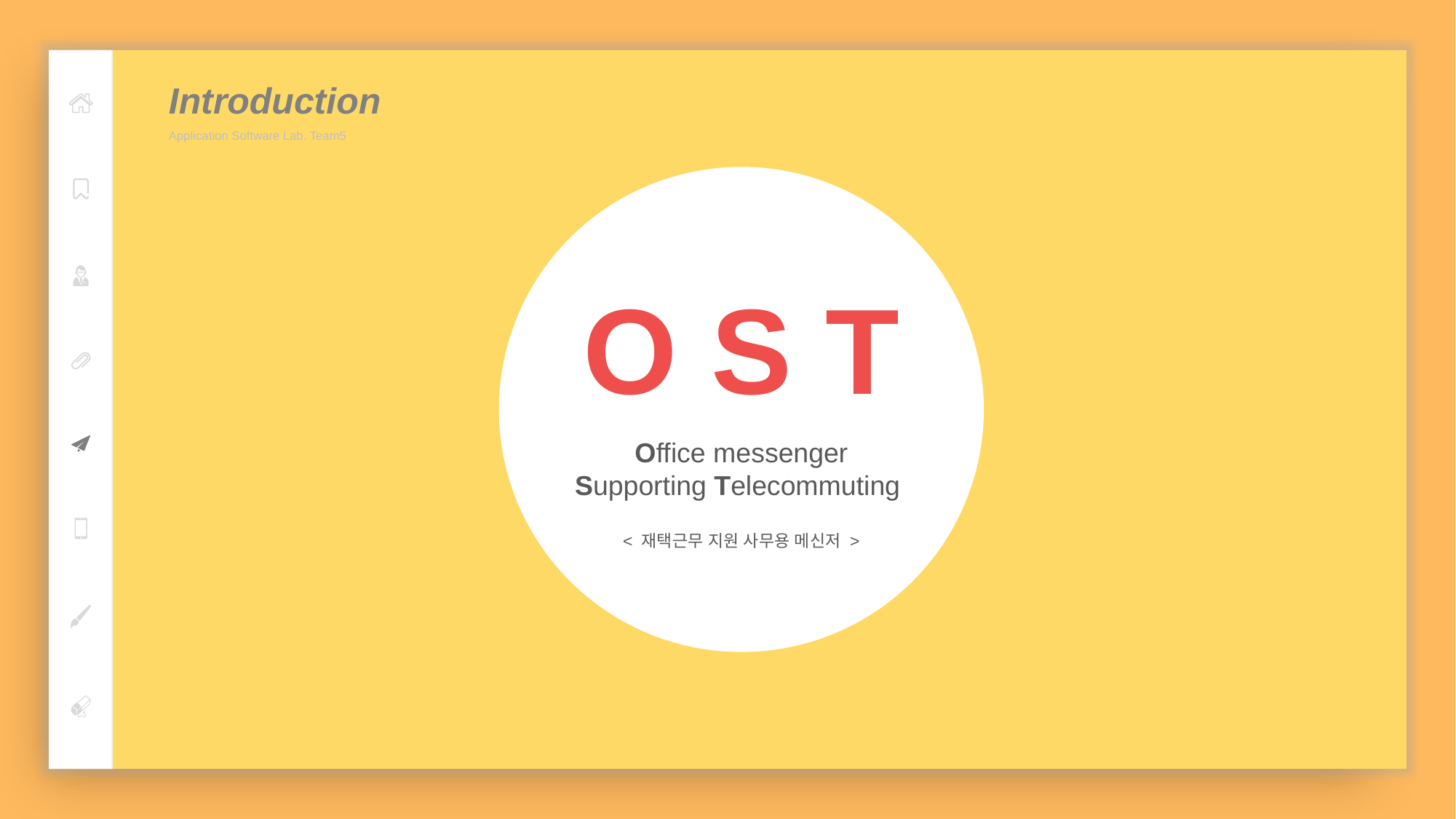

Introduction
Application Software Lab. Team5

O S T
Office messenger
Supporting Telecommuting
< 재택근무 지원 사무용 메신저 >